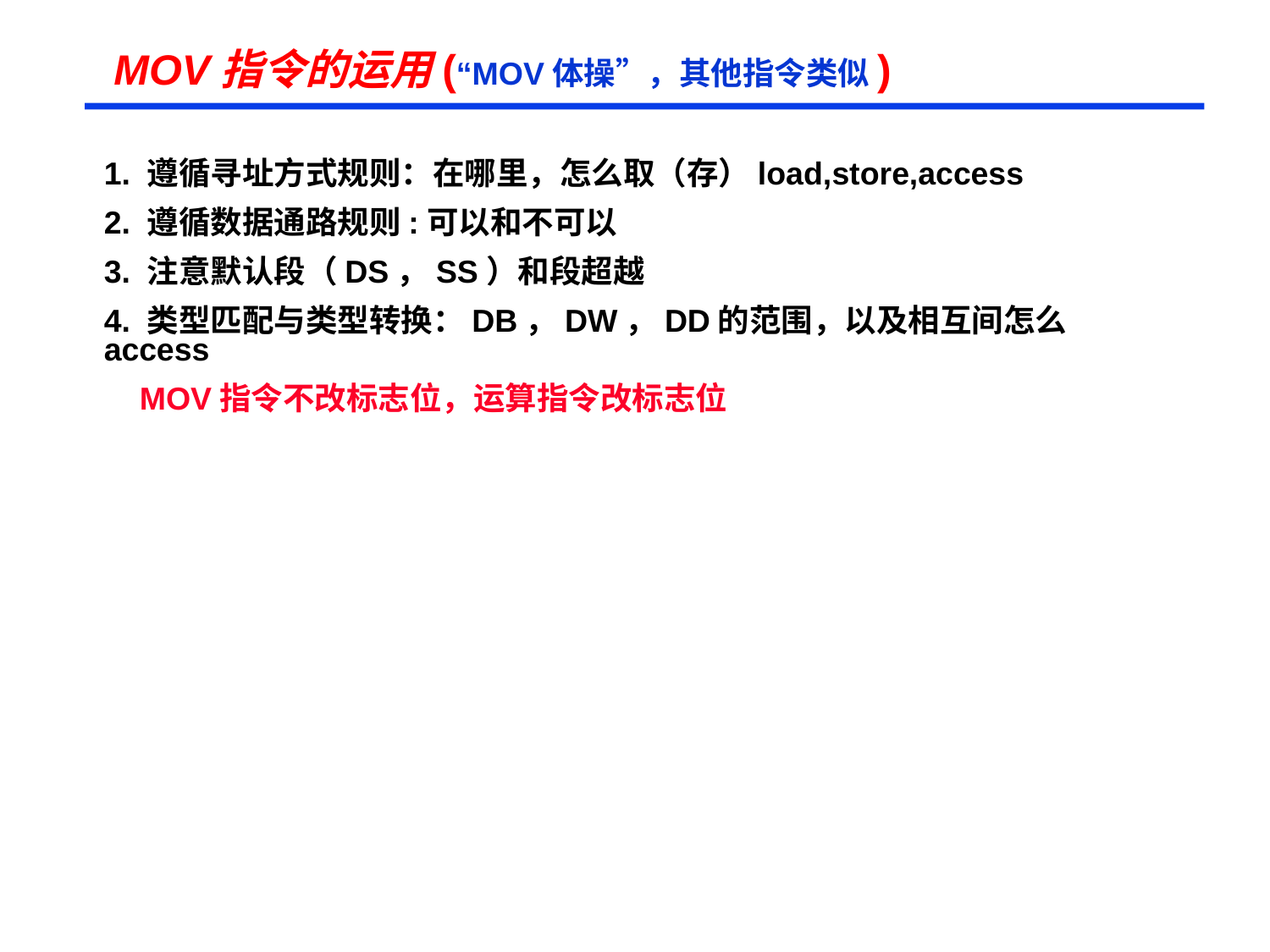

# MOV指令的运用(“MOV体操”，其他指令类似)
1. 遵循寻址方式规则：在哪里，怎么取（存）load,store,access
2. 遵循数据通路规则:可以和不可以
3. 注意默认段（DS，SS）和段超越
4. 类型匹配与类型转换：DB，DW，DD的范围，以及相互间怎么access
    MOV指令不改标志位，运算指令改标志位